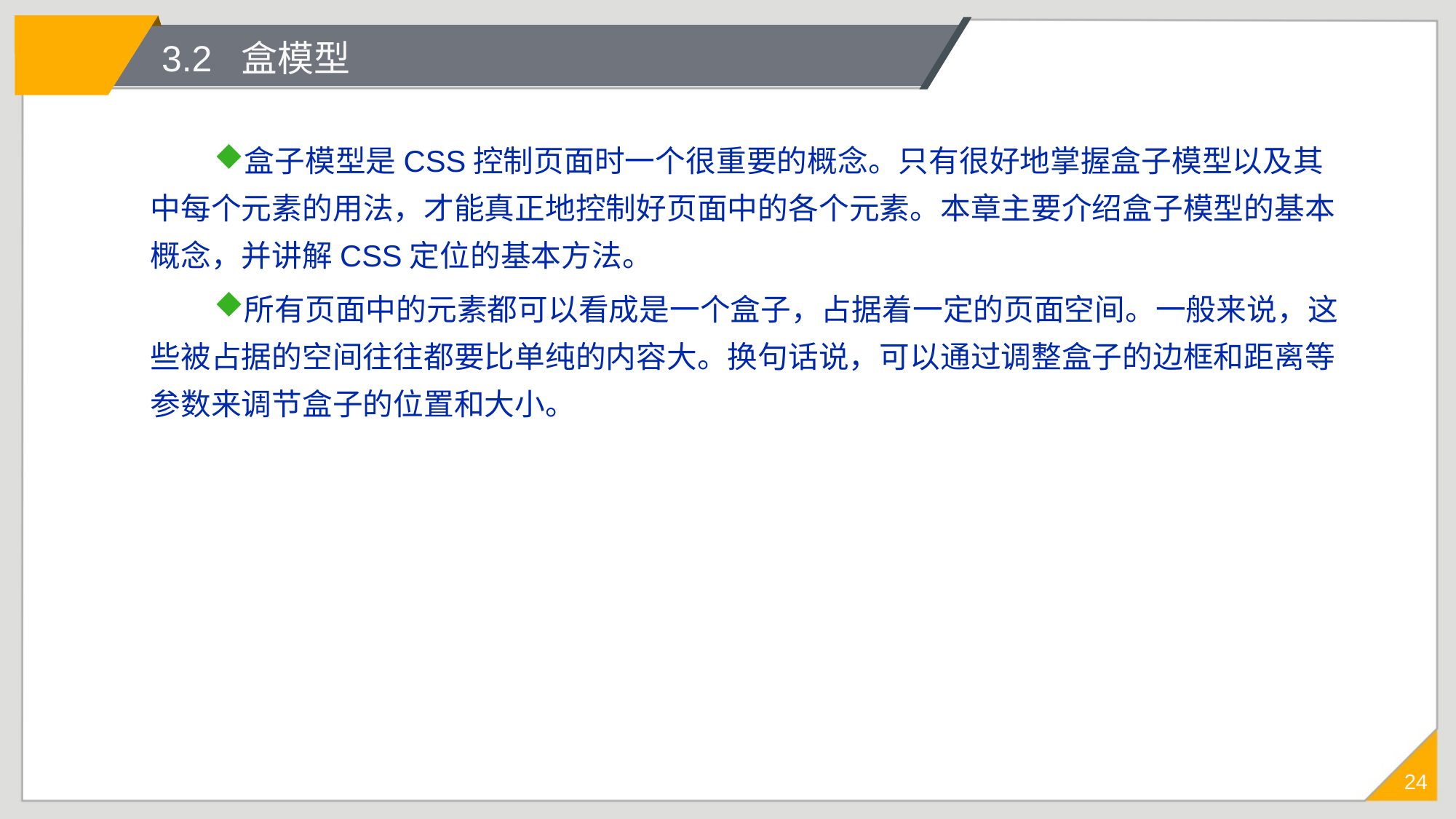

# 3.2  盒模型
盒子模型是CSS控制页面时一个很重要的概念。只有很好地掌握盒子模型以及其中每个元素的用法，才能真正地控制好页面中的各个元素。本章主要介绍盒子模型的基本概念，并讲解CSS定位的基本方法。
所有页面中的元素都可以看成是一个盒子，占据着一定的页面空间。一般来说，这些被占据的空间往往都要比单纯的内容大。换句话说，可以通过调整盒子的边框和距离等参数来调节盒子的位置和大小。